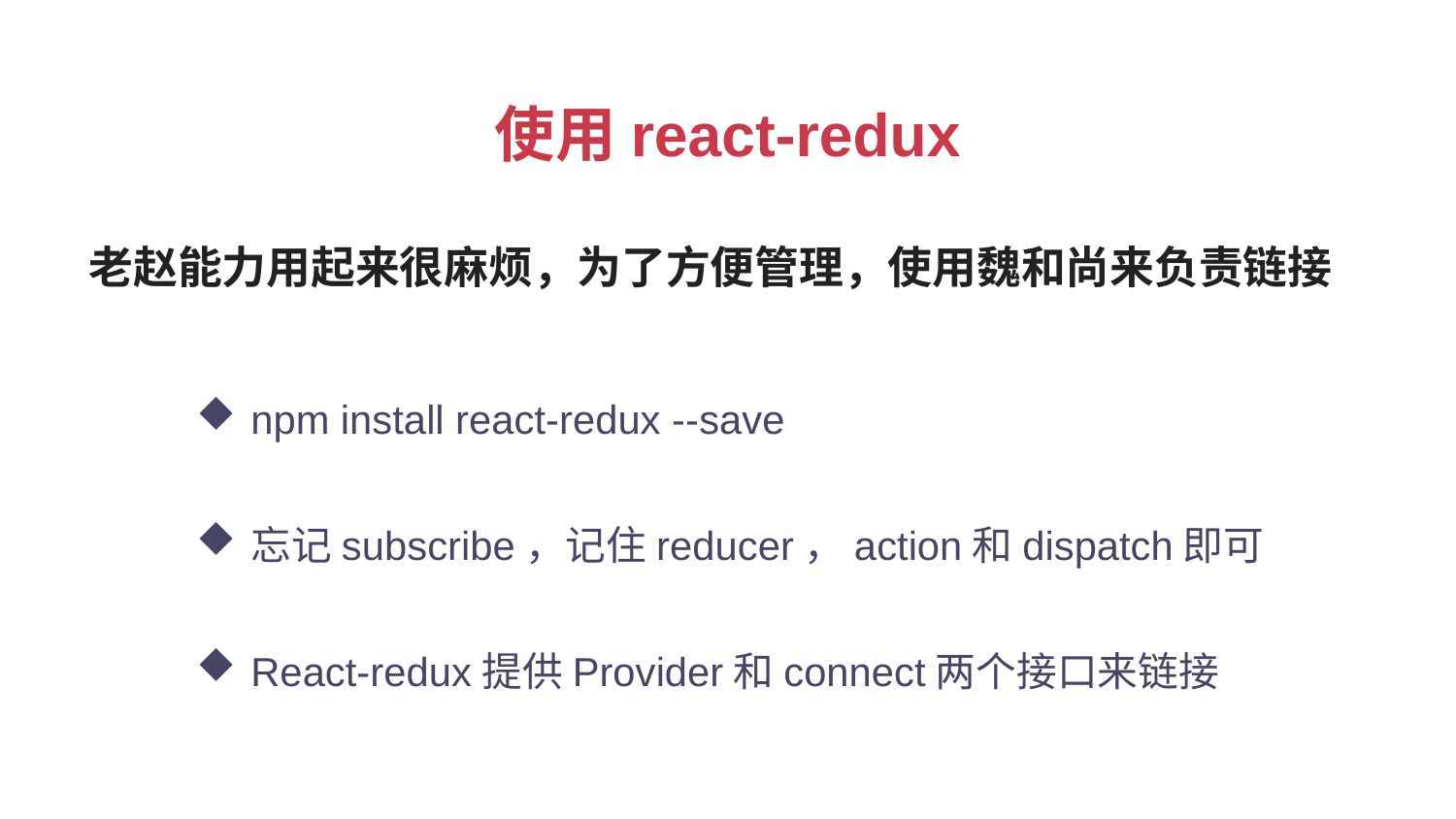

使用react-redux
老赵能力用起来很麻烦，为了方便管理，使用魏和尚来负责链接
npm install react-redux --save
忘记subscribe，记住reducer，action和dispatch即可
React-redux提供Provider和connect两个接口来链接